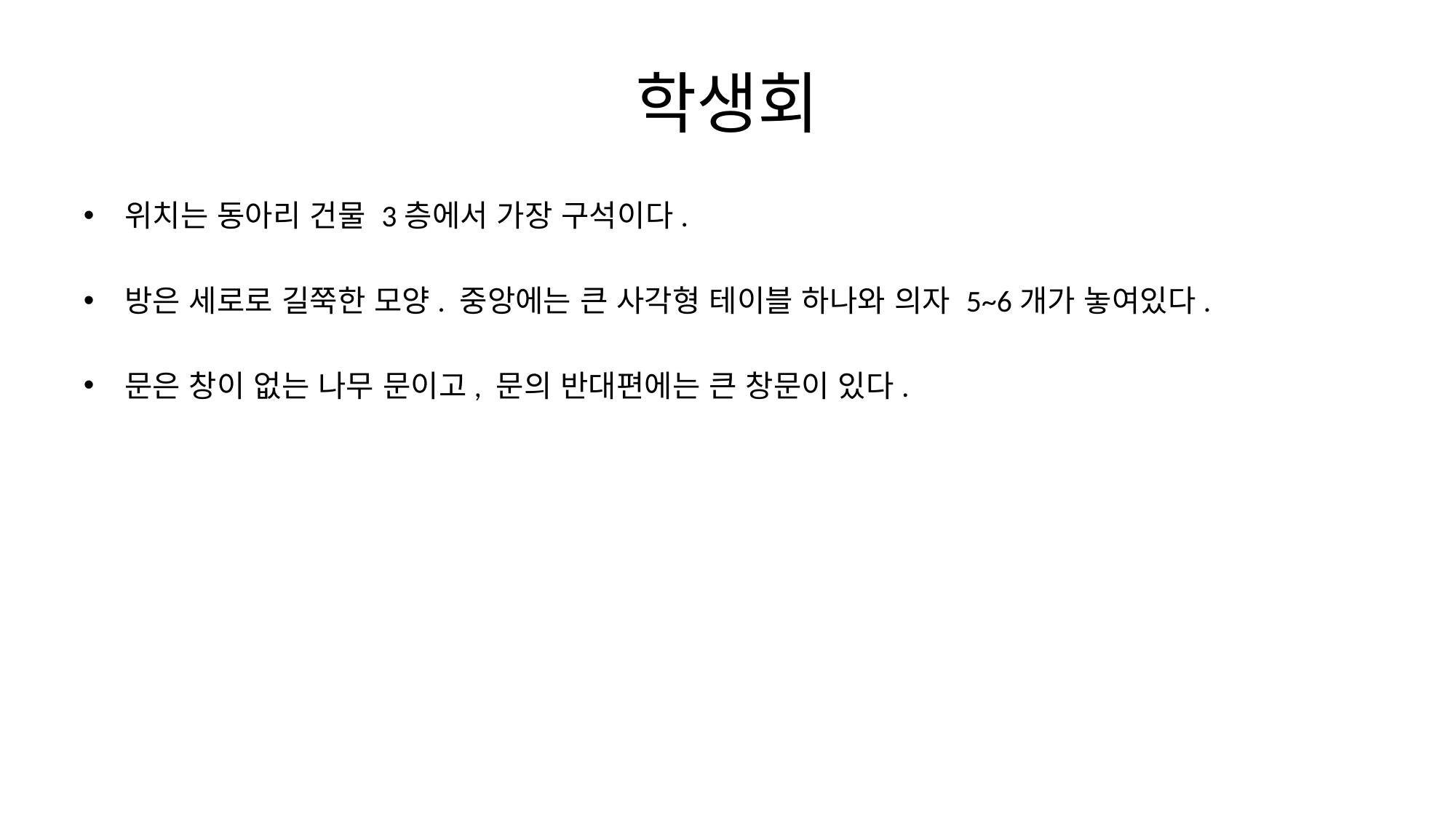

# 학생회
위치는 동아리 건물 3층에서 가장 구석이다.

방은 세로로 길쭉한 모양. 중앙에는 큰 사각형 테이블 하나와 의자 5~6개가 놓여있다.

문은 창이 없는 나무 문이고, 문의 반대편에는 큰 창문이 있다.